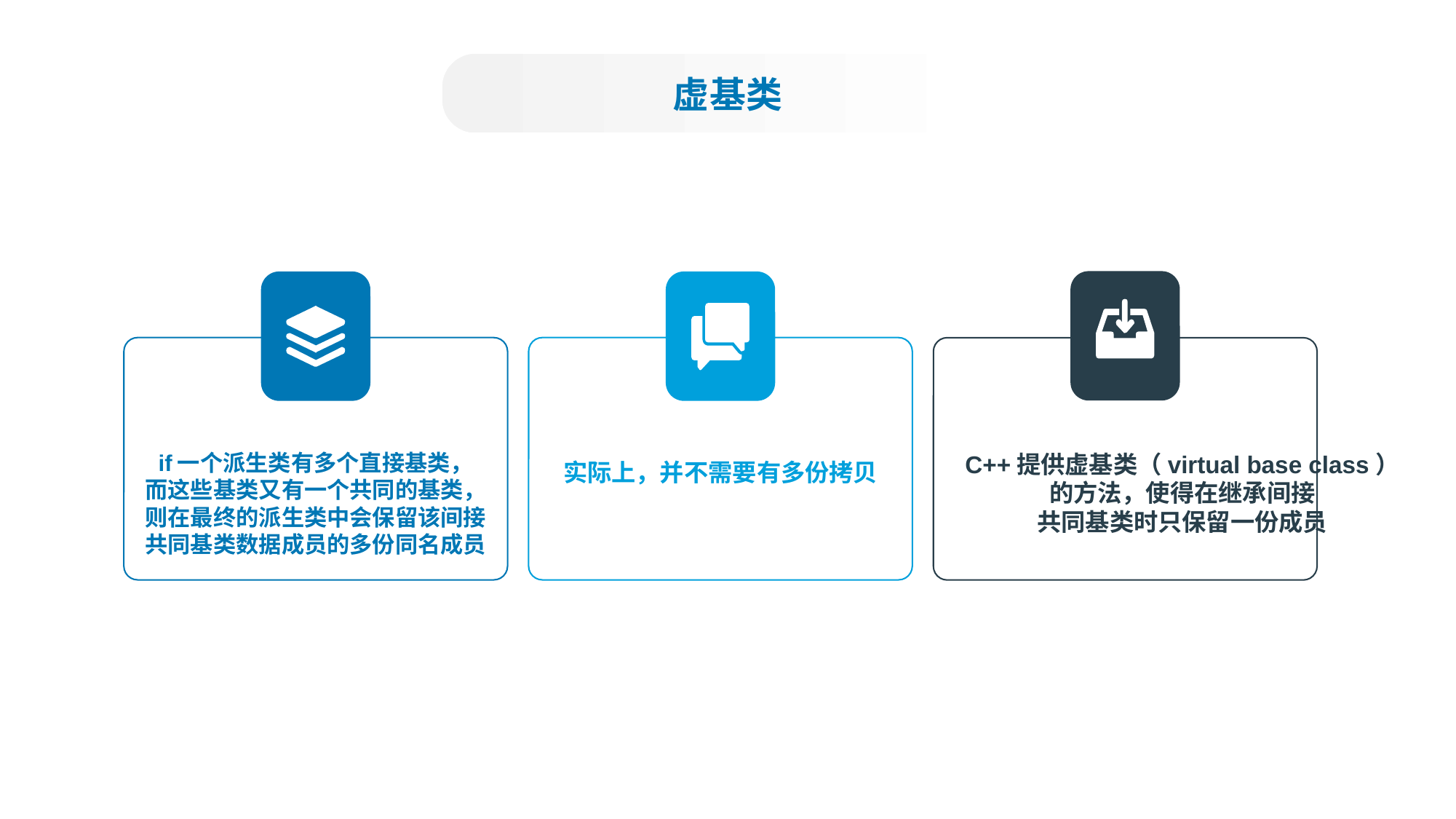

虚基类

C++提供虚基类（virtual base class）
的方法，使得在继承间接
共同基类时只保留一份成员

实际上，并不需要有多份拷贝

if一个派生类有多个直接基类，
而这些基类又有一个共同的基类，
则在最终的派生类中会保留该间接
共同基类数据成员的多份同名成员